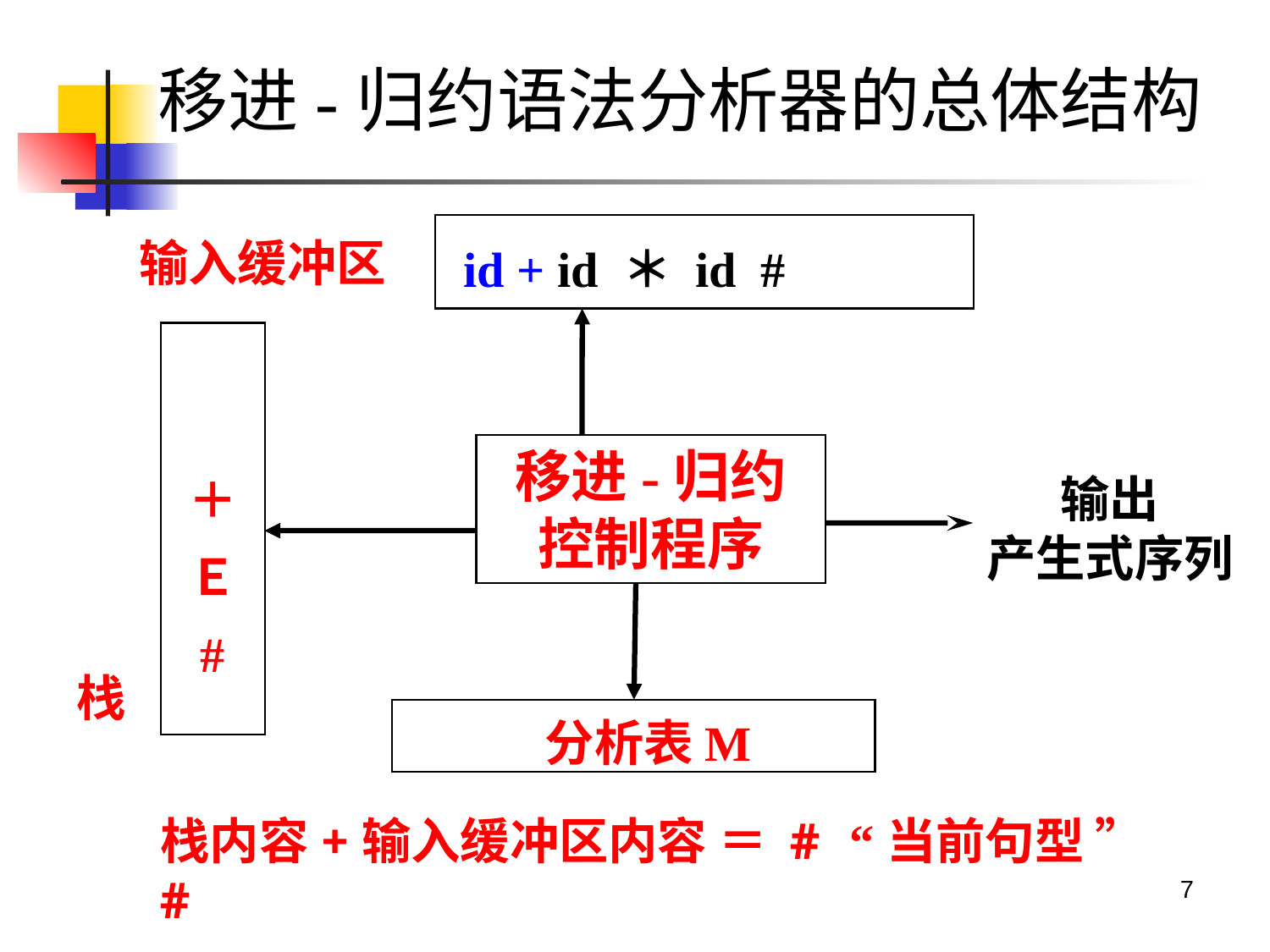

移进-归约语法分析器的总体结构
输入缓冲区
 id + id ＊ id  #

＋
Ｅ
#
移进-归约
控制程序
输出
产生式序列

栈
 分析表M
栈内容+输入缓冲区内容 ＝ # “当前句型 ” #
7